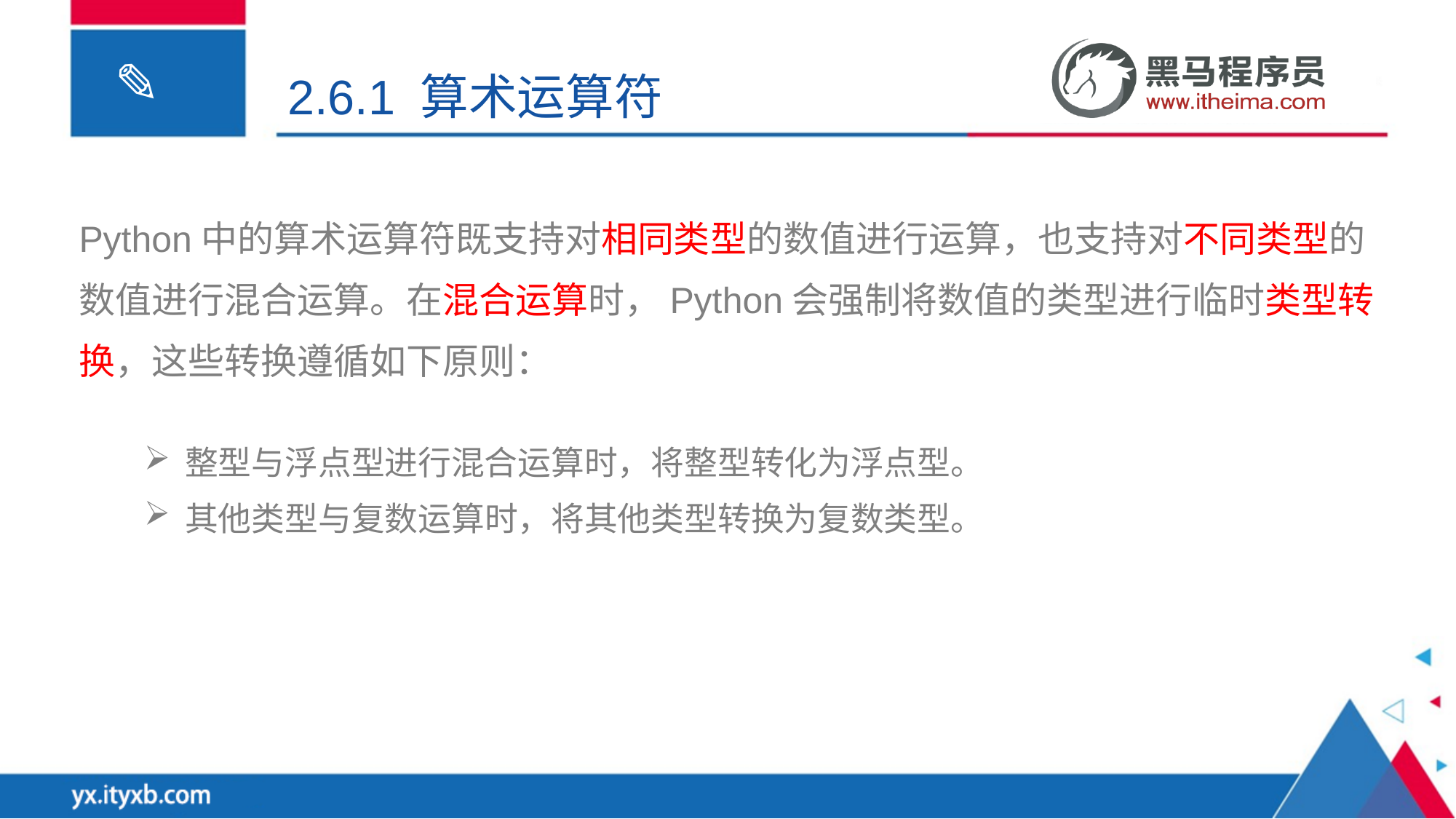

2.6.1 算术运算符
Python中的算术运算符既支持对相同类型的数值进行运算，也支持对不同类型的数值进行混合运算。在混合运算时，Python会强制将数值的类型进行临时类型转换，这些转换遵循如下原则：
整型与浮点型进行混合运算时，将整型转化为浮点型。
其他类型与复数运算时，将其他类型转换为复数类型。